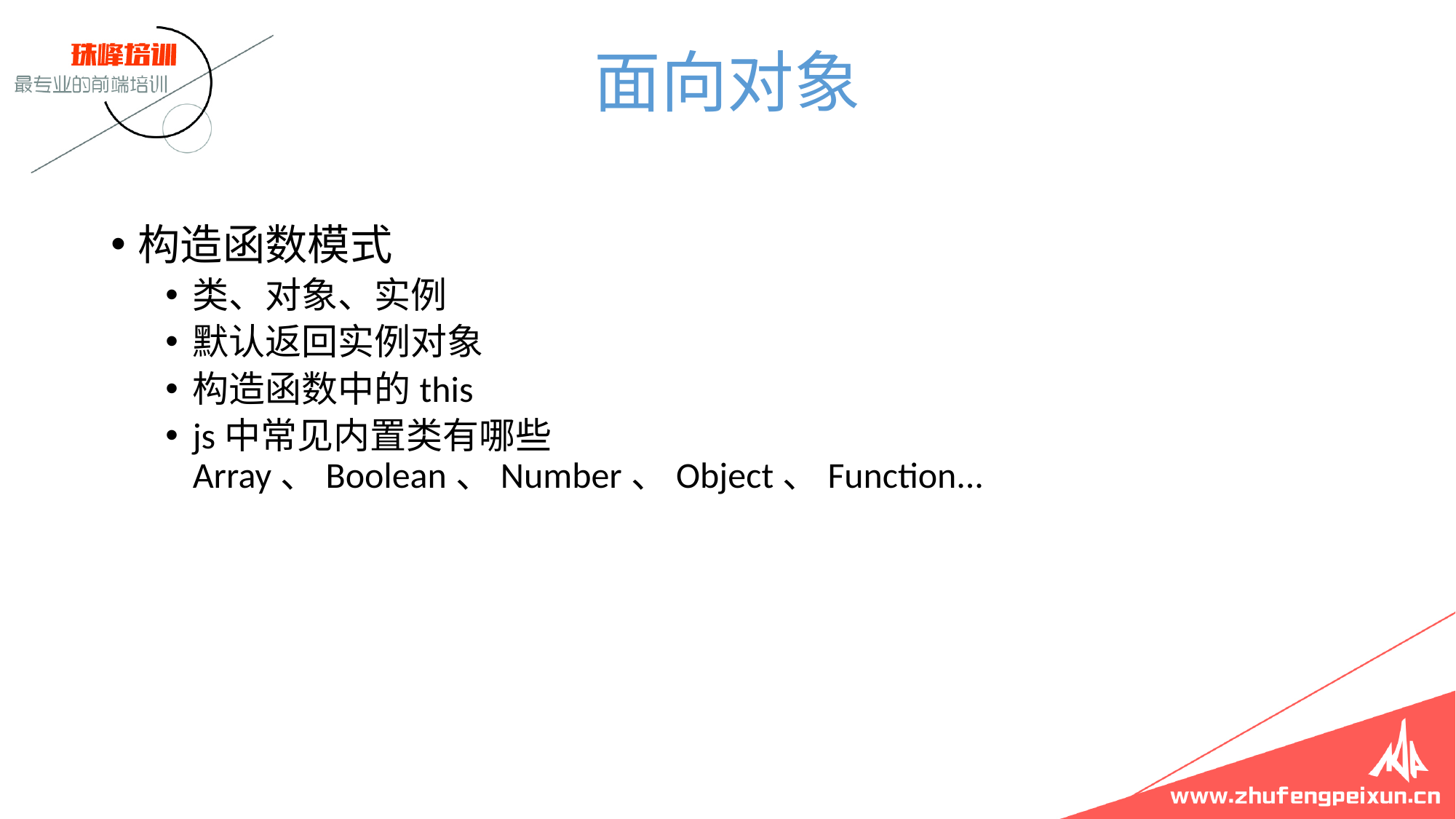

# 面向对象
构造函数模式
类、对象、实例
默认返回实例对象
构造函数中的this
js中常见内置类有哪些  Array、Boolean、Number、Object、Function...